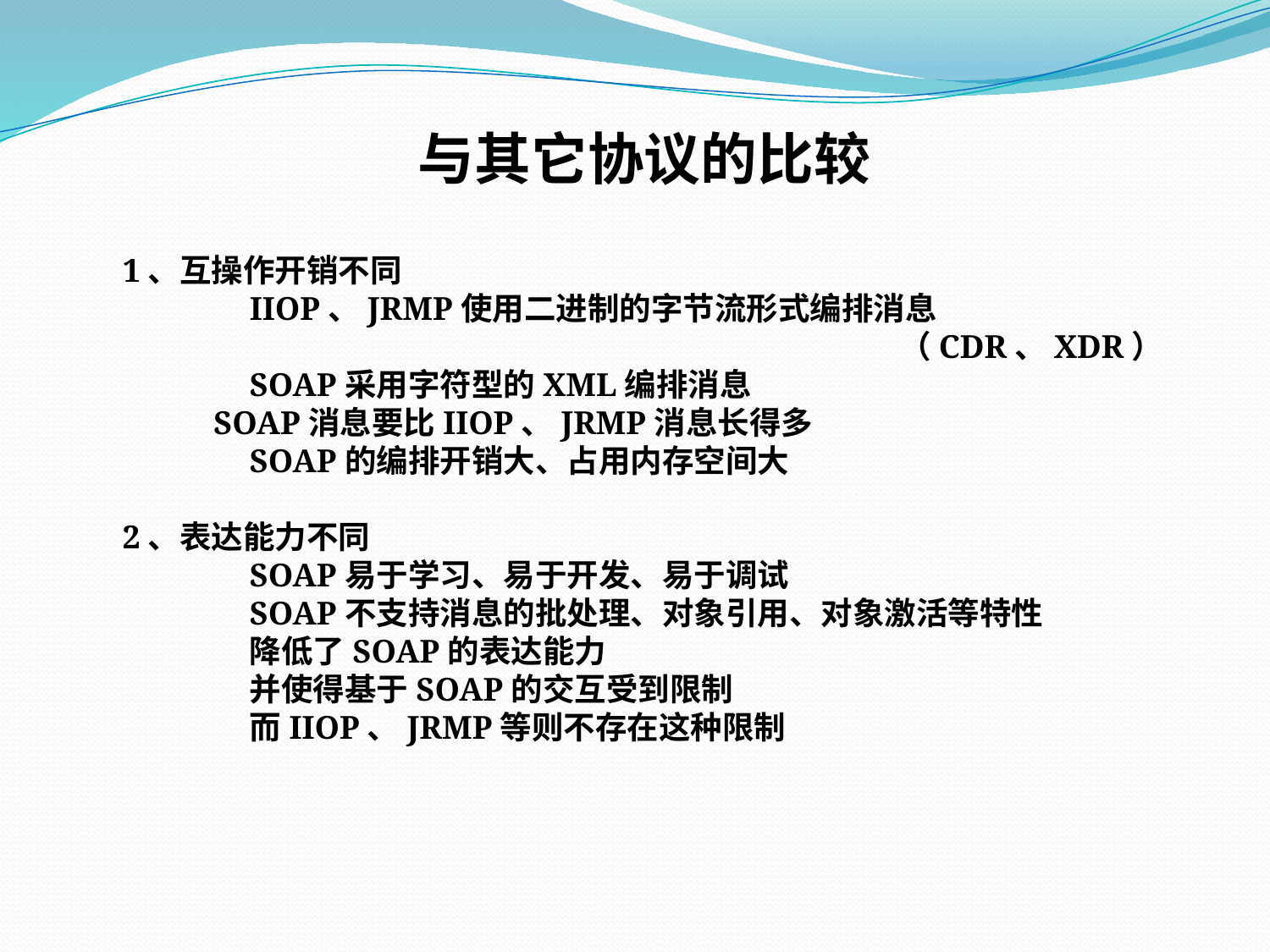

与其它协议的比较
1、互操作开销不同
	IIOP、JRMP使用二进制的字节流形式编排消息
						 （CDR、XDR）
	SOAP采用字符型的XML编排消息
           SOAP消息要比IIOP、JRMP消息长得多
	SOAP的编排开销大、占用内存空间大

2、表达能力不同
	SOAP易于学习、易于开发、易于调试
	SOAP不支持消息的批处理、对象引用、对象激活等特性
	降低了SOAP的表达能力
	并使得基于SOAP的交互受到限制
	而IIOP、JRMP等则不存在这种限制